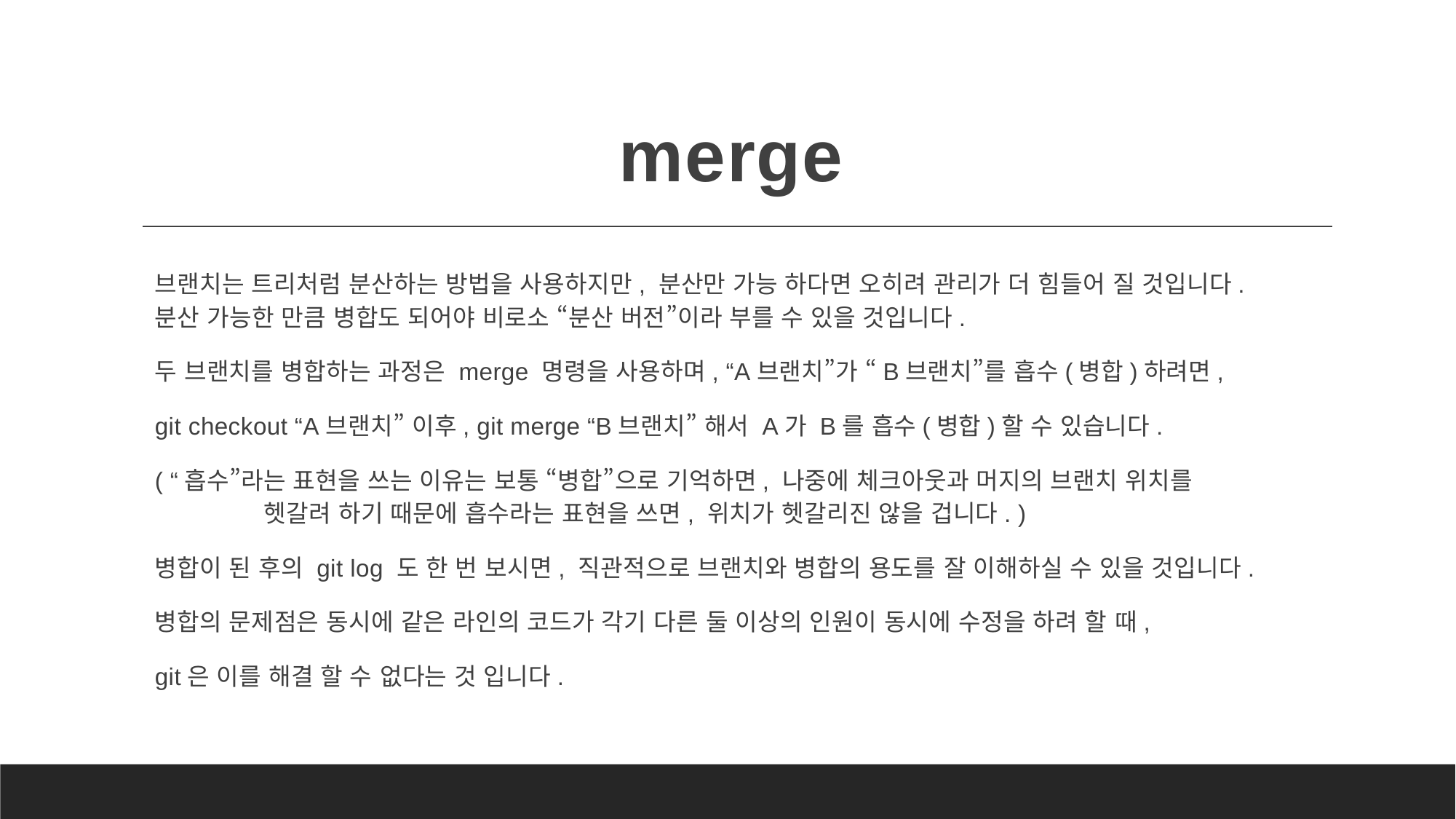

# merge
브랜치는 트리처럼 분산하는 방법을 사용하지만, 분산만 가능 하다면 오히려 관리가 더 힘들어 질 것입니다.
분산 가능한 만큼 병합도 되어야 비로소 “분산 버전”이라 부를 수 있을 것입니다.
두 브랜치를 병합하는 과정은 merge 명령을 사용하며, “A브랜치”가 “B브랜치”를 흡수(병합)하려면,
git checkout “A브랜치” 이후, git merge “B브랜치” 해서 A가 B를 흡수(병합)할 수 있습니다.
( “흡수”라는 표현을 쓰는 이유는 보통 “병합”으로 기억하면, 나중에 체크아웃과 머지의 브랜치 위치를
	헷갈려 하기 때문에 흡수라는 표현을 쓰면, 위치가 헷갈리진 않을 겁니다. )
병합이 된 후의 git log 도 한 번 보시면, 직관적으로 브랜치와 병합의 용도를 잘 이해하실 수 있을 것입니다.
병합의 문제점은 동시에 같은 라인의 코드가 각기 다른 둘 이상의 인원이 동시에 수정을 하려 할 때,
git은 이를 해결 할 수 없다는 것 입니다.